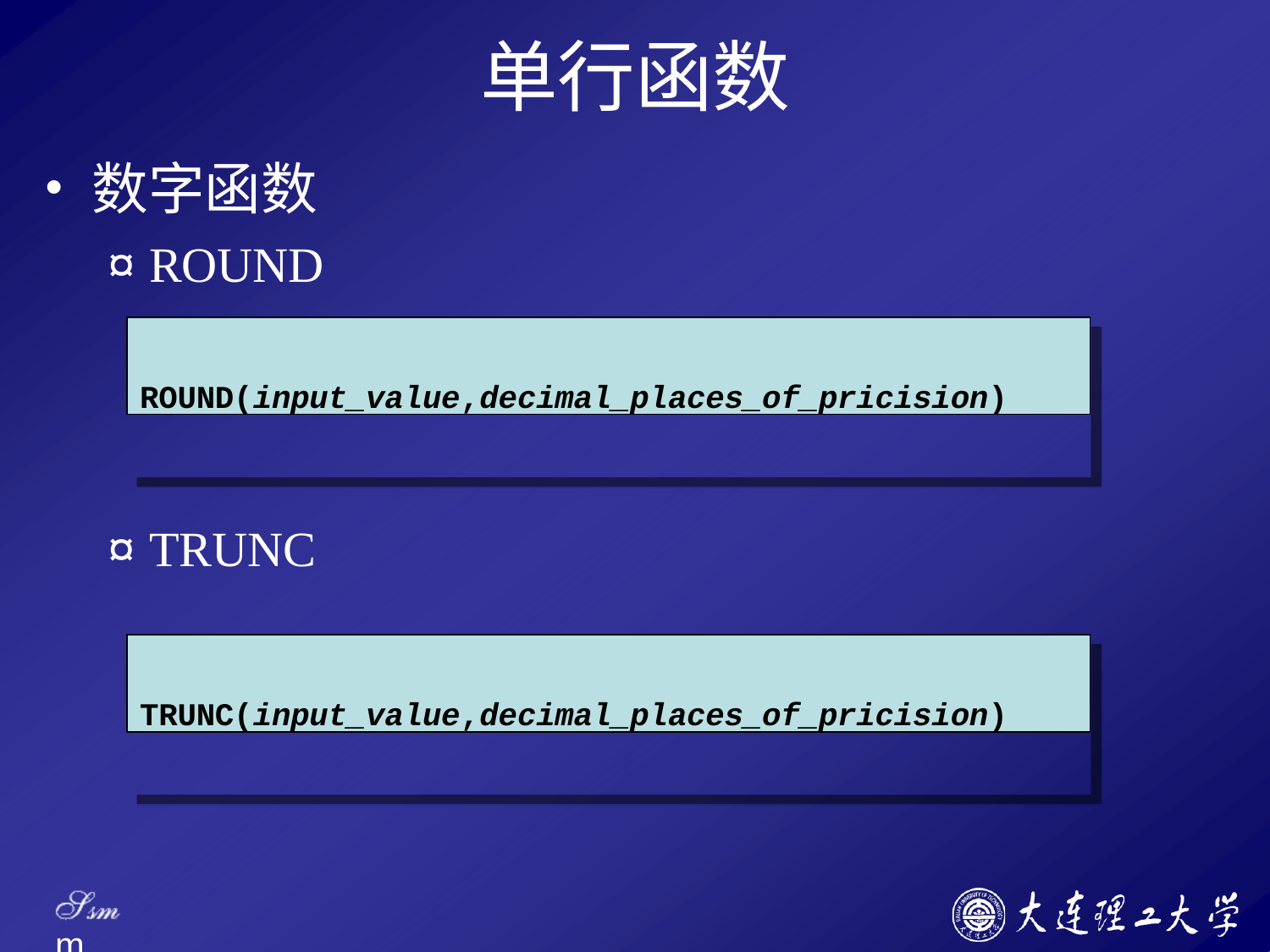

# 单行函数
数字函数
¤ ROUND

ROUND(input_value,decimal_places_of_pricision)

¤ TRUNC

TRUNC(input_value,decimal_places_of_pricision)

Ssm